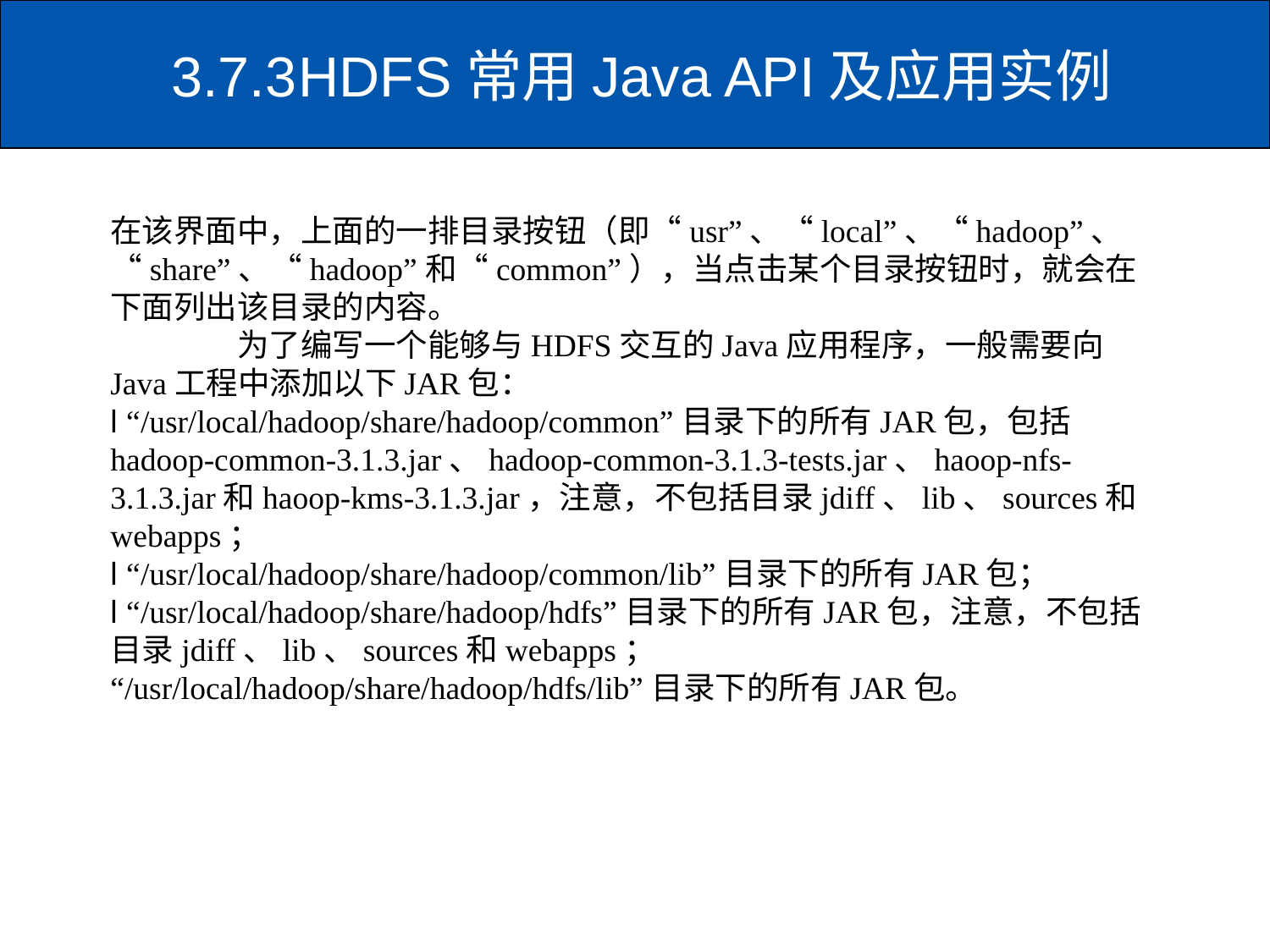

# 3.7.3	HDFS常用Java API及应用实例
在该界面中，上面的一排目录按钮（即“usr”、“local”、“hadoop”、“share”、“hadoop”和“common”），当点击某个目录按钮时，就会在下面列出该目录的内容。
	为了编写一个能够与HDFS交互的Java应用程序，一般需要向Java工程中添加以下JAR包：
l “/usr/local/hadoop/share/hadoop/common”目录下的所有JAR包，包括hadoop-common-3.1.3.jar、hadoop-common-3.1.3-tests.jar、haoop-nfs-3.1.3.jar和haoop-kms-3.1.3.jar，注意，不包括目录jdiff、lib、sources和webapps；
l “/usr/local/hadoop/share/hadoop/common/lib”目录下的所有JAR包；
l “/usr/local/hadoop/share/hadoop/hdfs”目录下的所有JAR包，注意，不包括目录jdiff、lib、sources和webapps；
“/usr/local/hadoop/share/hadoop/hdfs/lib”目录下的所有JAR包。